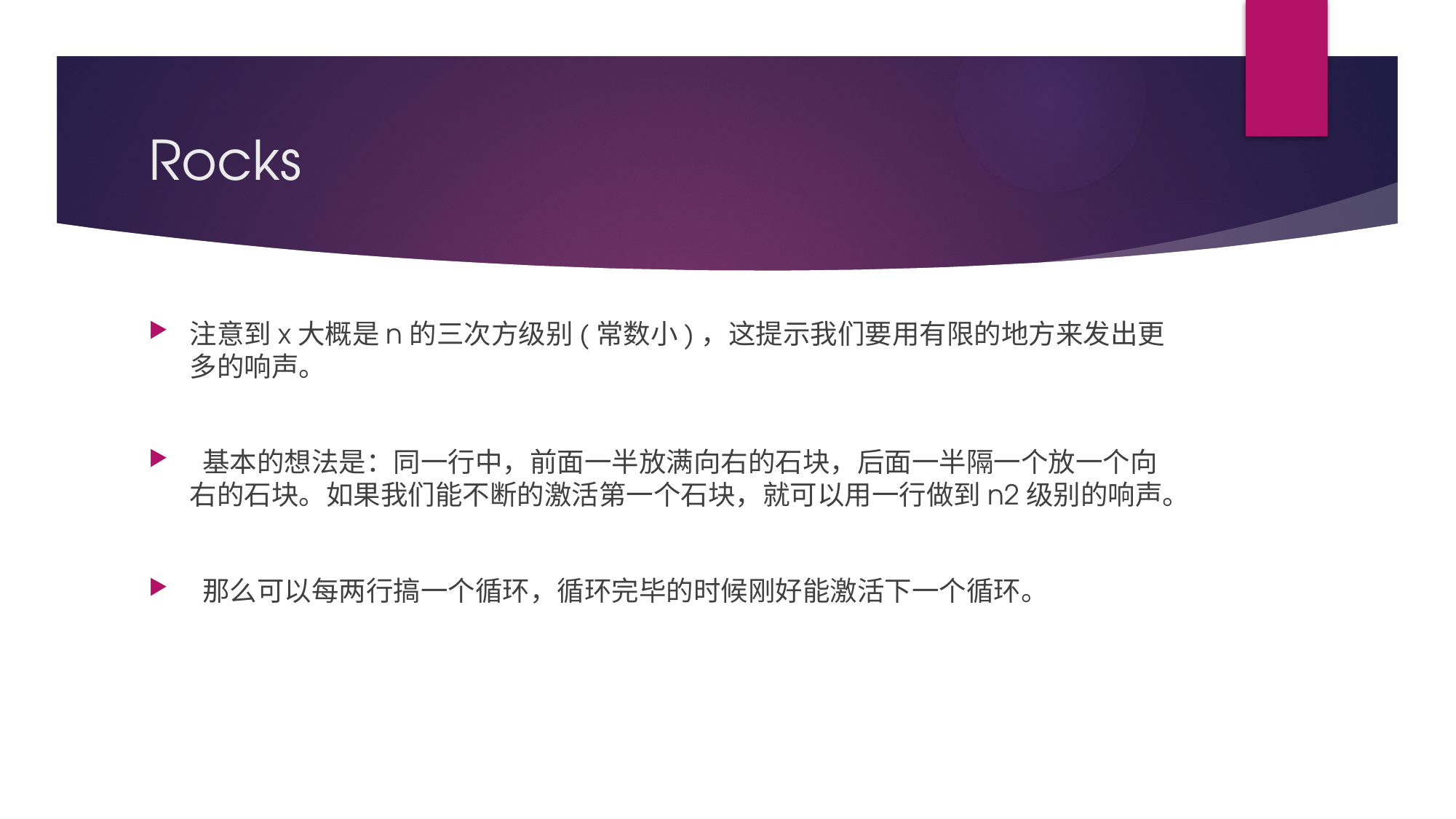

# Rocks
注意到x大概是n的三次方级别(常数小)，这提示我们要用有限的地方来发出更多的响声。

 基本的想法是：同一行中，前面一半放满向右的石块，后面一半隔一个放一个向右的石块。如果我们能不断的激活第一个石块，就可以用一行做到n2级别的响声。

 那么可以每两行搞一个循环，循环完毕的时候刚好能激活下一个循环。